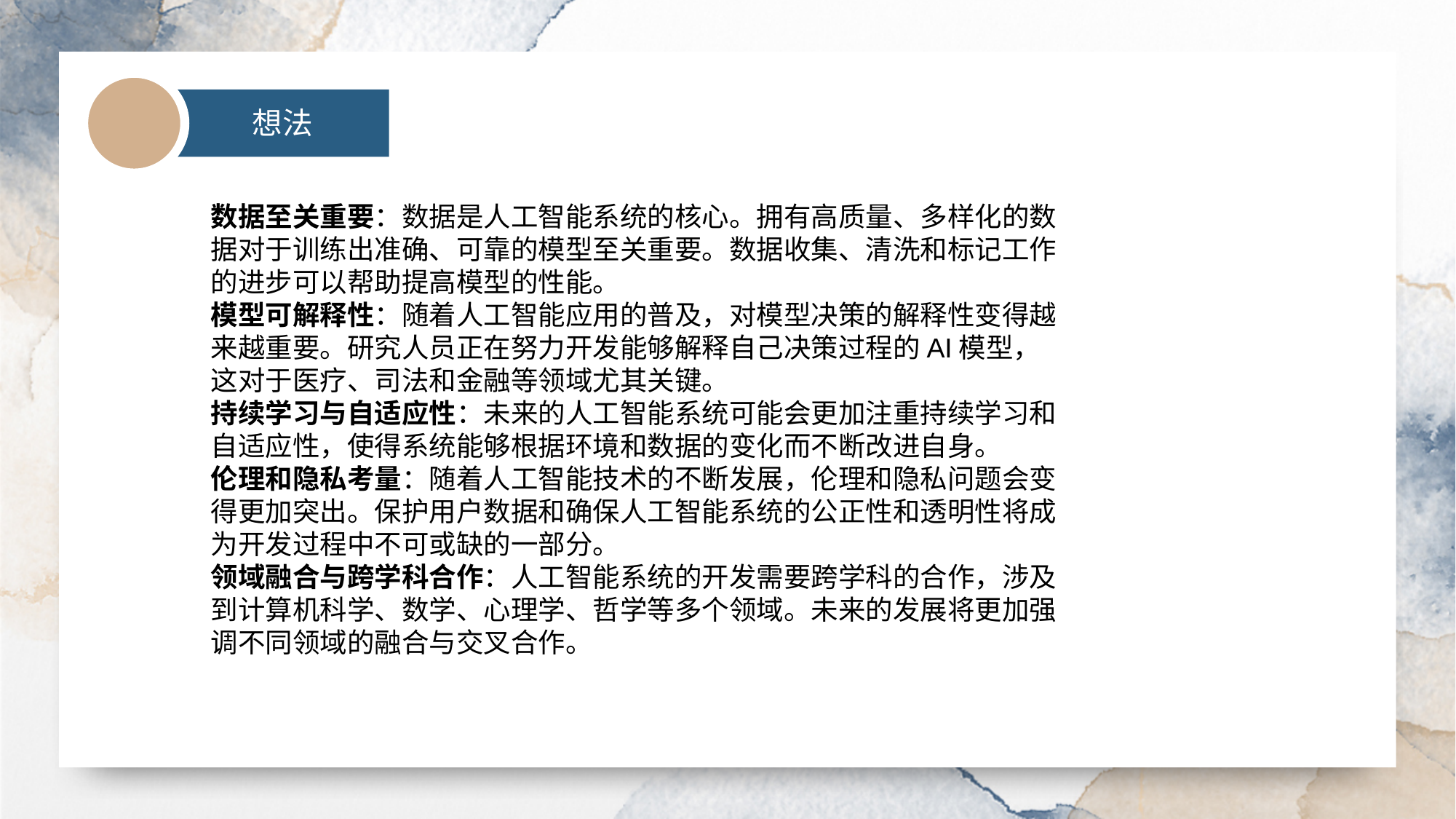

想法

数据至关重要：数据是人工智能系统的核心。拥有高质量、多样化的数据对于训练出准确、可靠的模型至关重要。数据收集、清洗和标记工作的进步可以帮助提高模型的性能。
模型可解释性：随着人工智能应用的普及，对模型决策的解释性变得越来越重要。研究人员正在努力开发能够解释自己决策过程的AI模型，这对于医疗、司法和金融等领域尤其关键。
持续学习与自适应性：未来的人工智能系统可能会更加注重持续学习和自适应性，使得系统能够根据环境和数据的变化而不断改进自身。
伦理和隐私考量：随着人工智能技术的不断发展，伦理和隐私问题会变得更加突出。保护用户数据和确保人工智能系统的公正性和透明性将成为开发过程中不可或缺的一部分。
领域融合与跨学科合作：人工智能系统的开发需要跨学科的合作，涉及到计算机科学、数学、心理学、哲学等多个领域。未来的发展将更加强调不同领域的融合与交叉合作。